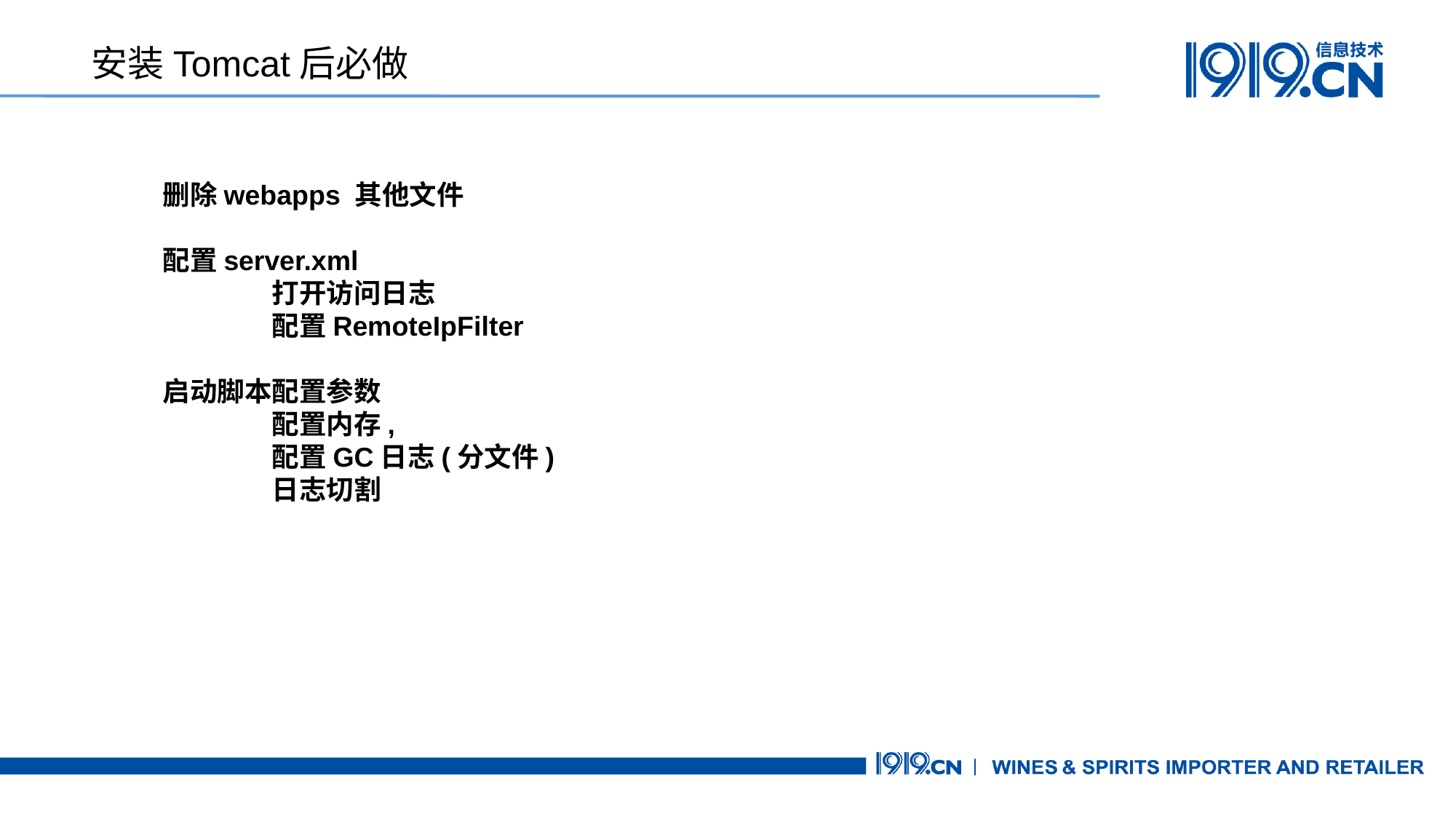

安装Tomcat后必做
删除webapps 其他文件

配置server.xml
	打开访问日志
	配置RemoteIpFilter

启动脚本配置参数
	配置内存,
	配置GC日志(分文件)
	日志切割

14